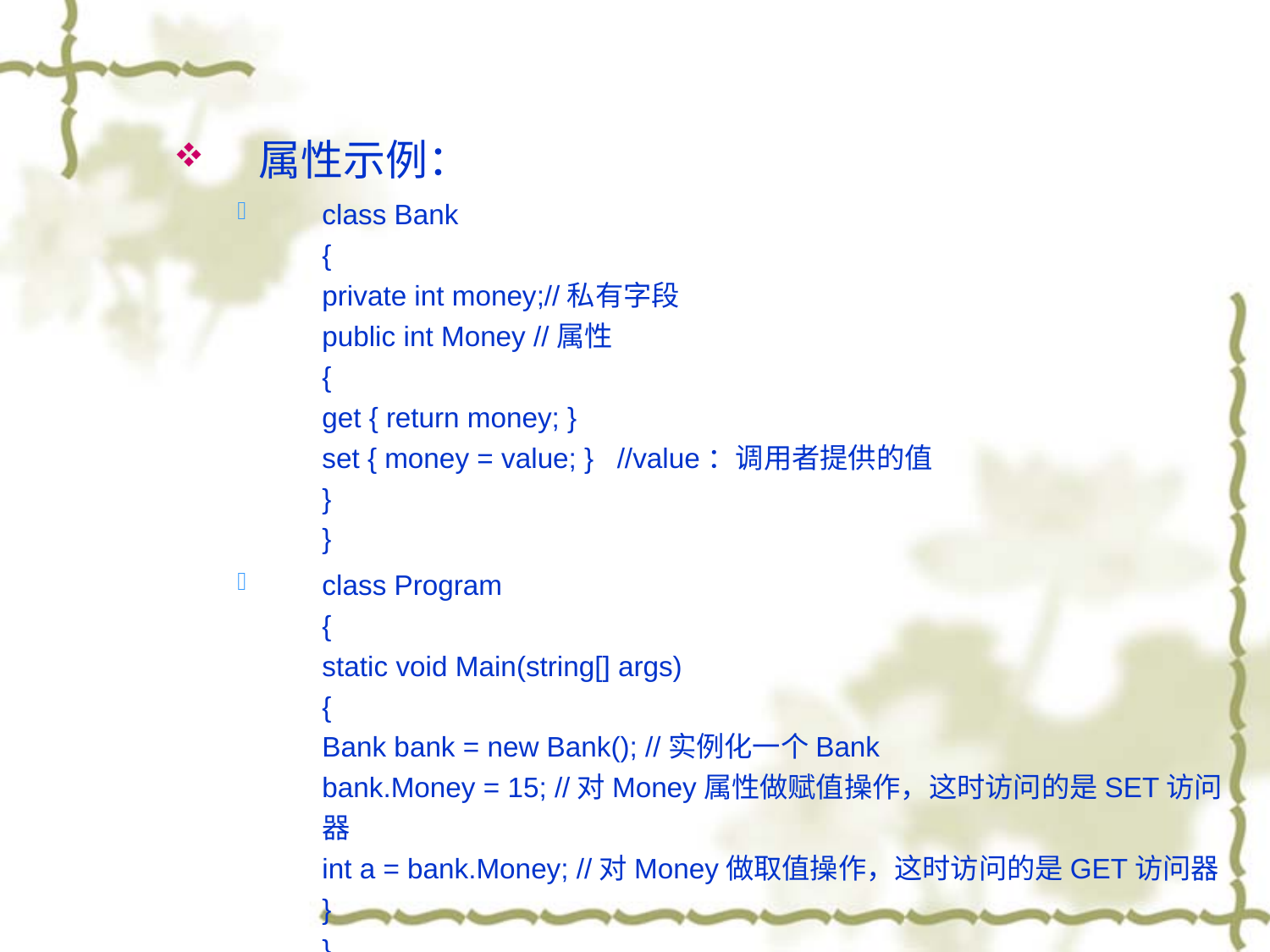

属性示例：
class Bank
{
private int money;//私有字段
public int Money //属性
{
get { return money; }
set { money = value; }   //value：调用者提供的值
}
}
class Program
{
static void Main(string[] args)
{
Bank bank = new Bank(); //实例化一个Bank
bank.Money = 15; //对Money属性做赋值操作，这时访问的是SET访问器
int a = bank.Money; //对Money做取值操作，这时访问的是GET访问器
}
}